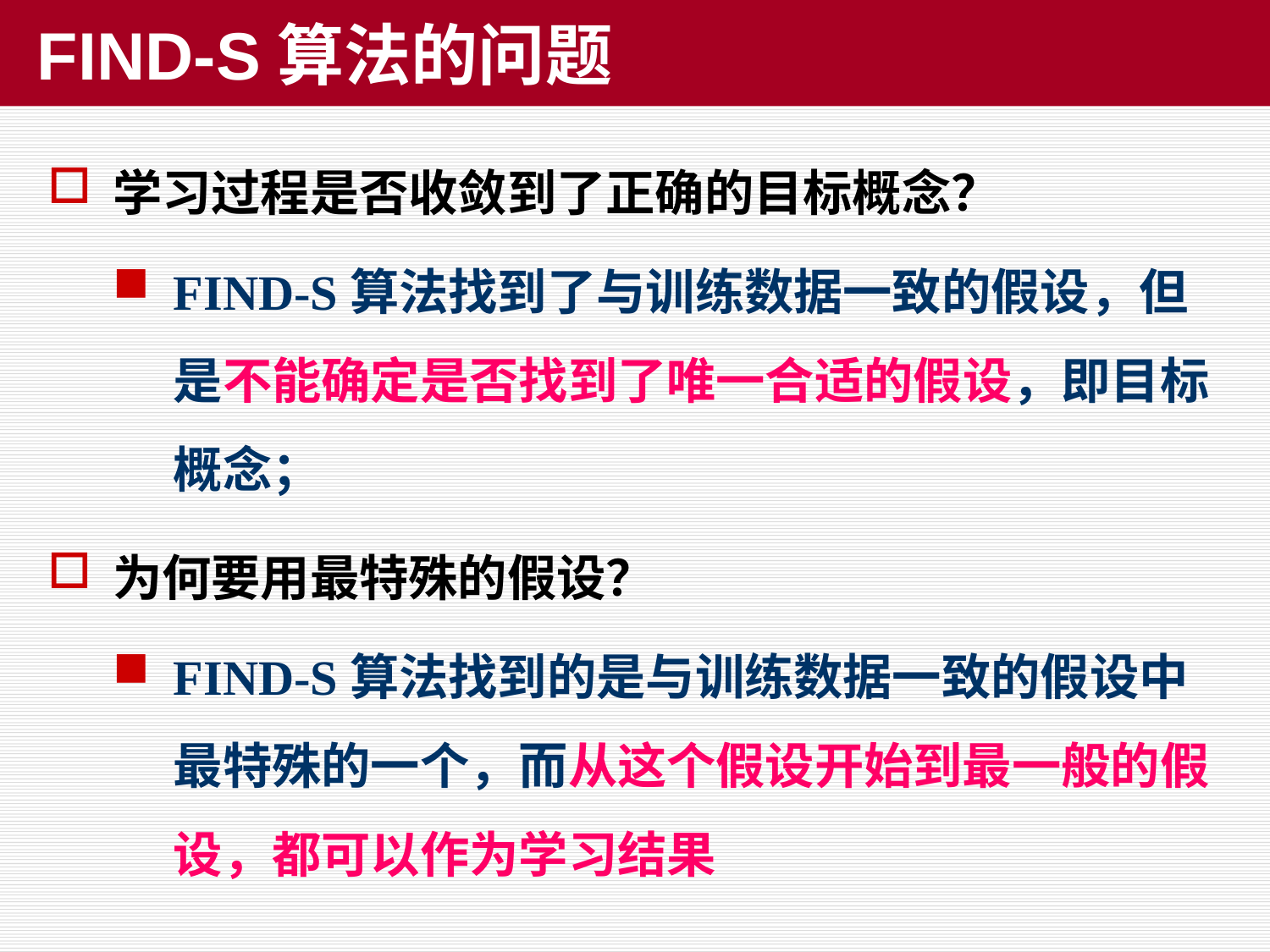

# FIND-S算法的问题
学习过程是否收敛到了正确的目标概念？
FIND-S算法找到了与训练数据一致的假设，但是不能确定是否找到了唯一合适的假设，即目标概念；
为何要用最特殊的假设？
FIND-S算法找到的是与训练数据一致的假设中最特殊的一个，而从这个假设开始到最一般的假设，都可以作为学习结果